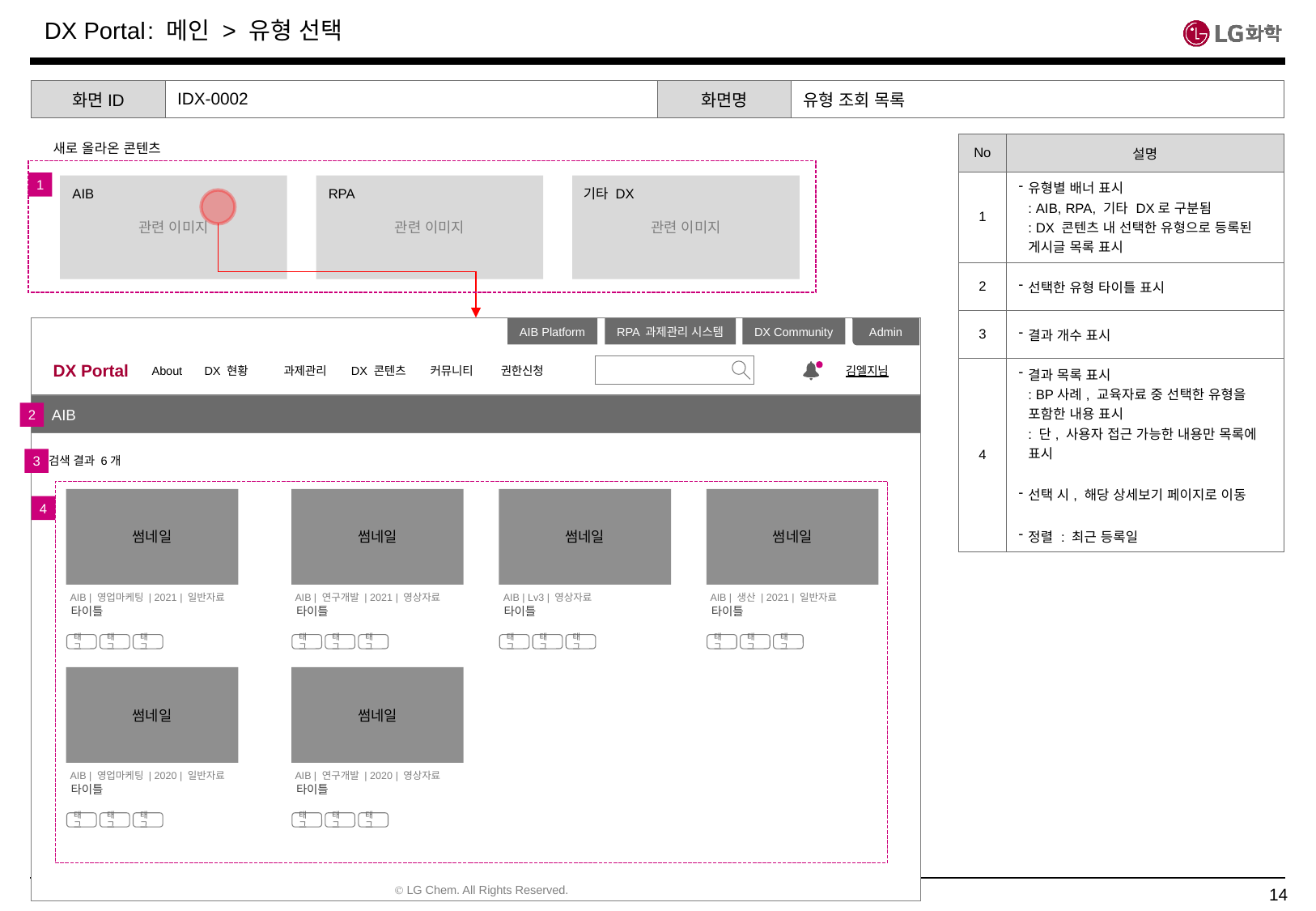

: 메인 > 유형 선택
| 화면ID | IDX-0002 | 화면명 | 유형 조회 목록 |
| --- | --- | --- | --- |
새로 올라온 콘텐츠
| No | 설명 |
| --- | --- |
| 1 | 유형별 배너 표시 : AIB, RPA, 기타 DX로 구분됨 : DX 콘텐츠 내 선택한 유형으로 등록된 게시글 목록 표시 |
| 2 | 선택한 유형 타이틀 표시 |
| 3 | 결과 개수 표시 |
| 4 | 결과 목록 표시 : BP사례, 교육자료 중 선택한 유형을 포함한 내용 표시 : 단, 사용자 접근 가능한 내용만 목록에 표시 선택 시, 해당 상세보기 페이지로 이동 정렬 : 최근 등록일 |

1
관련 이미지
AIB
관련 이미지
RPA
관련 이미지
기타 DX

Admin
DX Portal

About
DX 현황
과제관리
DX 콘텐츠
커뮤니티
권한신청
김엘지님

AIB Platform
RPA 과제관리 시스템
DX Community
공지사항

AIB
2
검색 결과 6개
3

썸네일
AIB | 영업마케팅 | 2021 | 일반자료
타이틀
태그
태그
태그
썸네일
AIB | 연구개발 | 2021 | 영상자료
타이틀
태그
태그
태그
썸네일
AIB | Lv3 | 영상자료
타이틀
태그
태그
태그
썸네일
AIB | 생산 | 2021 | 일반자료
타이틀
태그
태그
태그
4
썸네일
AIB | 영업마케팅 | 2020 | 일반자료
타이틀
태그
태그
태그
썸네일
AIB | 연구개발 | 2020 | 영상자료
타이틀
태그
태그
태그
Ⓒ LG Chem. All Rights Reserved.